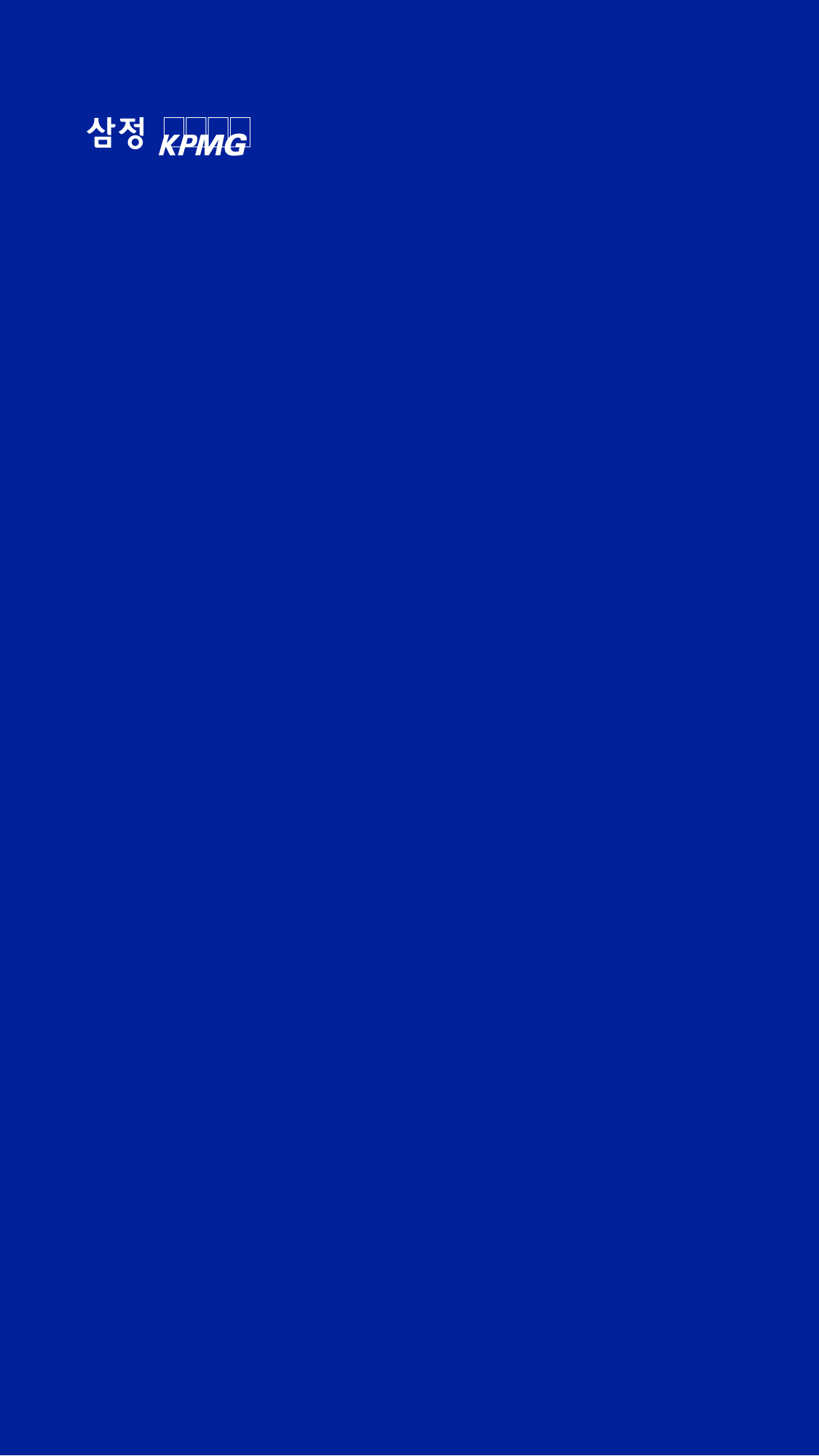

| 건설/인프라산업 본부 Audit |  |  |  |
| --- | --- | --- | --- |
| 임근구 부대표 T 02-2112-0814 E gleem@kr.kpmg.com | 김하균 전무 T 02-2112-0271 E hakyoonkim@kr.kpmg.com | 조승희 전무 T 02-2112-0846 E seungheecho@kr.kpmg.com |  |
| 박상옥 전무 T 02-2112-0853 E sangokpark@kr.kpmg.com | 한정우 상무 T 02-2112-7672 E jungwoohan@kr.kpmg.com | 엄준식 상무 T 02-2112-7858 E junsikuhm@kr.kpmg.com |  |
| 이덕영 상무 T 02-2112-6636 E deokyeonglee@kr.kpmg.com | 범승형 상무 T 02-2112-3287 E sbeom@kr.kpmg.com |  |  |
|  |  |  |  |
| 삼정KPMG 경제연구원 |  |  |  |
| 박도휘 수석연구원 T 02-2112-0904 E dohwipark@kr.kpmg.com | 강민영 책임연구원 T 02-2112-6617 E minyoungkang@kr.kpmg.com |  | 이시언 연구원 T 02-2112-0181 E seanlee7@kr.kpmg.com |
|  |  |  |  |